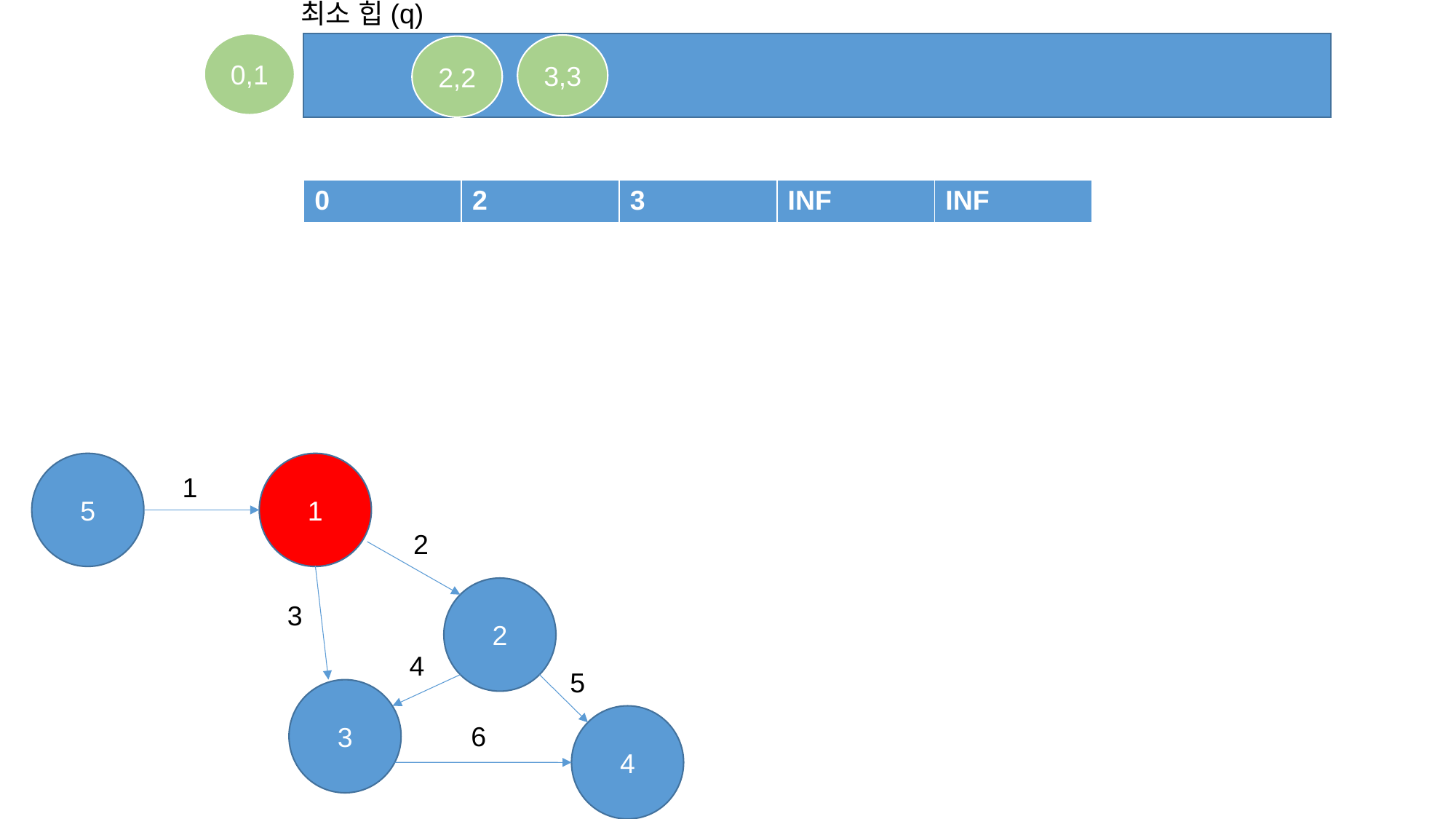

최소 힙(q)
0,1

3,3
2,2
| 0 | 2 | 3 | INF | INF |
| --- | --- | --- | --- | --- |
5
1
1
2
2
3
4
5
3
4
6